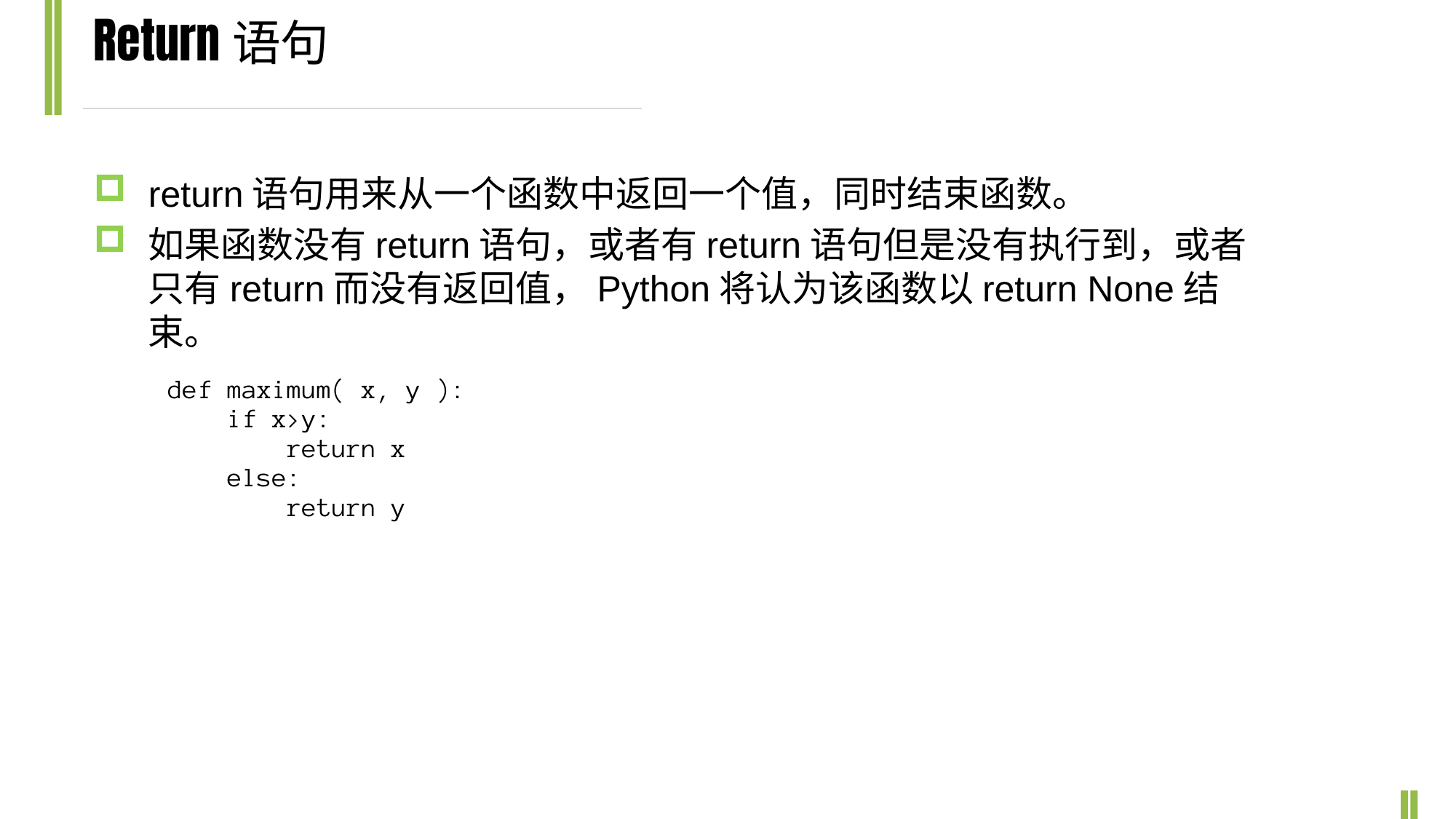

Return语句

return语句用来从一个函数中返回一个值，同时结束函数。
如果函数没有return语句，或者有return语句但是没有执行到，或者只有return而没有返回值，Python将认为该函数以return None结束。

def maximum( x, y ):
    if x>y:
        return x
    else:
        return y